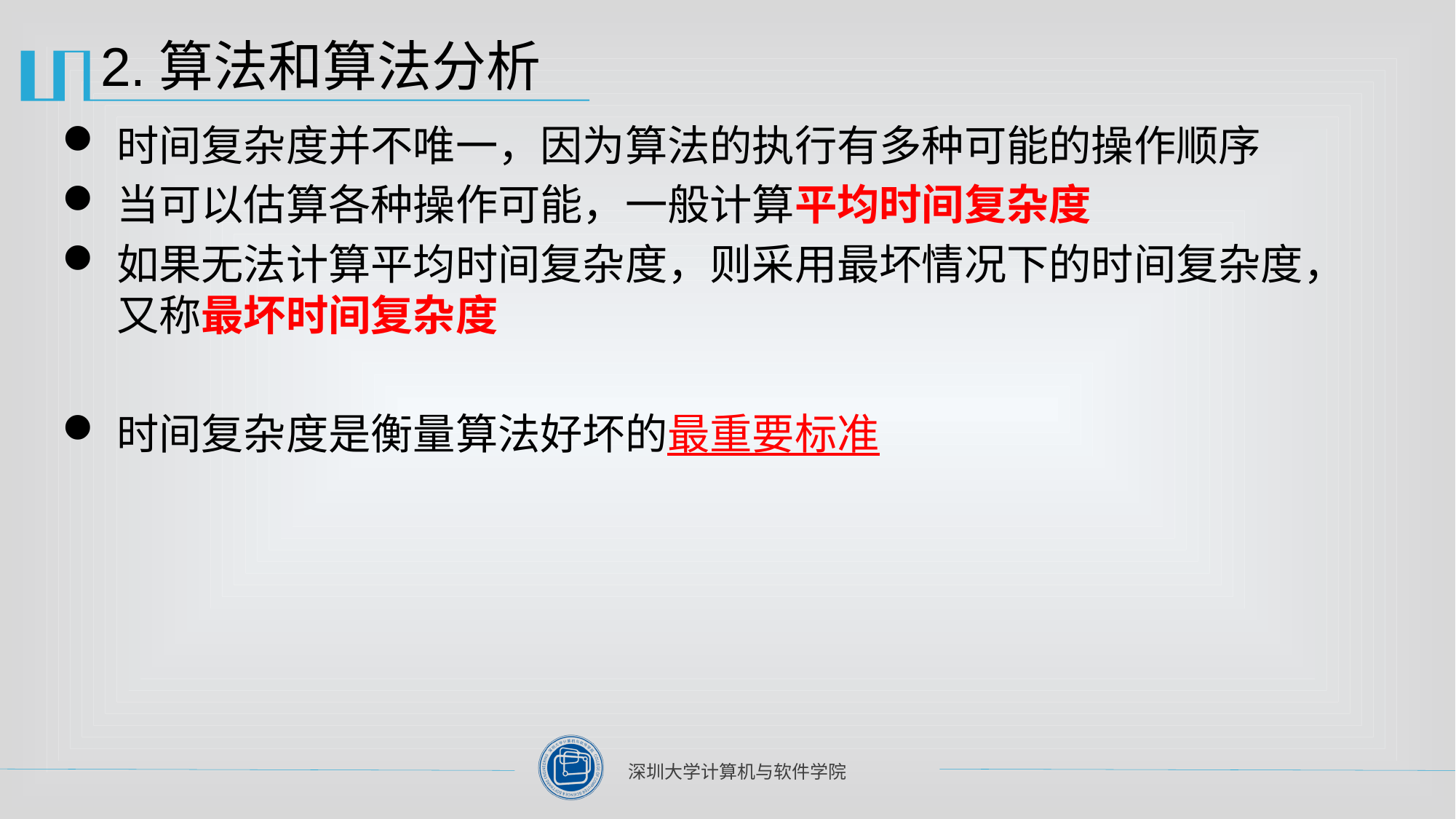

# 2.算法和算法分析
时间复杂度并不唯一，因为算法的执行有多种可能的操作顺序
当可以估算各种操作可能，一般计算平均时间复杂度
如果无法计算平均时间复杂度，则采用最坏情况下的时间复杂度，又称最坏时间复杂度

时间复杂度是衡量算法好坏的最重要标准

30